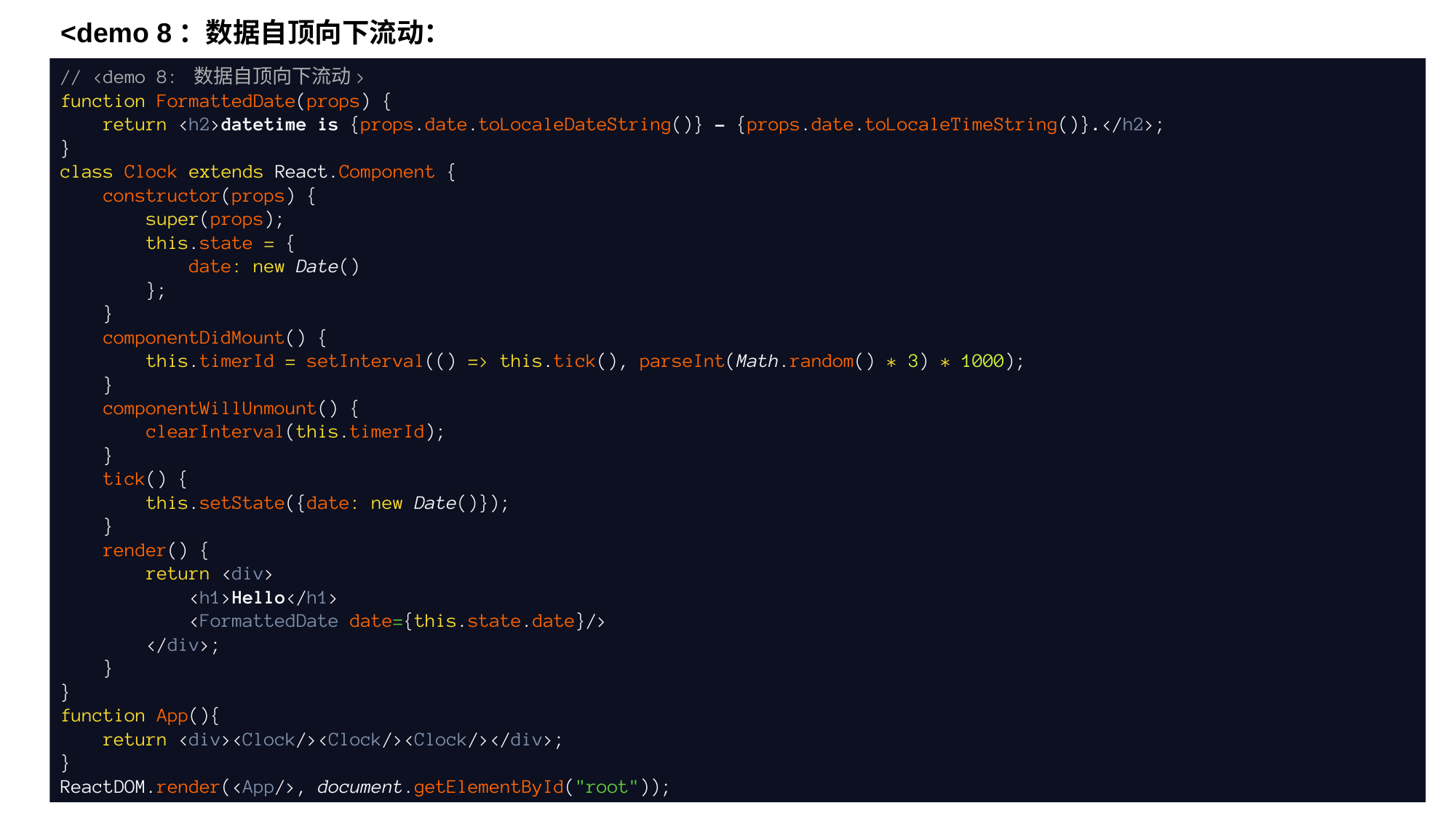

<demo 8：数据自顶向下流动：
// <demo 8: 数据自顶向下流动>
function FormattedDate(props) {
    return <h2>datetime is {props.date.toLocaleDateString()} - {props.date.toLocaleTimeString()}.</h2>;
}
class Clock extends React.Component {
    constructor(props) {
        super(props);
        this.state = {
            date: new Date()
        };
    }
    componentDidMount() {
        this.timerId = setInterval(() => this.tick(), parseInt(Math.random() * 3) * 1000);
    }
    componentWillUnmount() {
        clearInterval(this.timerId);
    }
    tick() {
        this.setState({date: new Date()});
    }
    render() {
        return <div>
            <h1>Hello</h1>
            <FormattedDate date={this.state.date}/>
        </div>;
    }
}
function App(){
    return <div><Clock/><Clock/><Clock/></div>;
}
ReactDOM.render(<App/>, document.getElementById("root"));